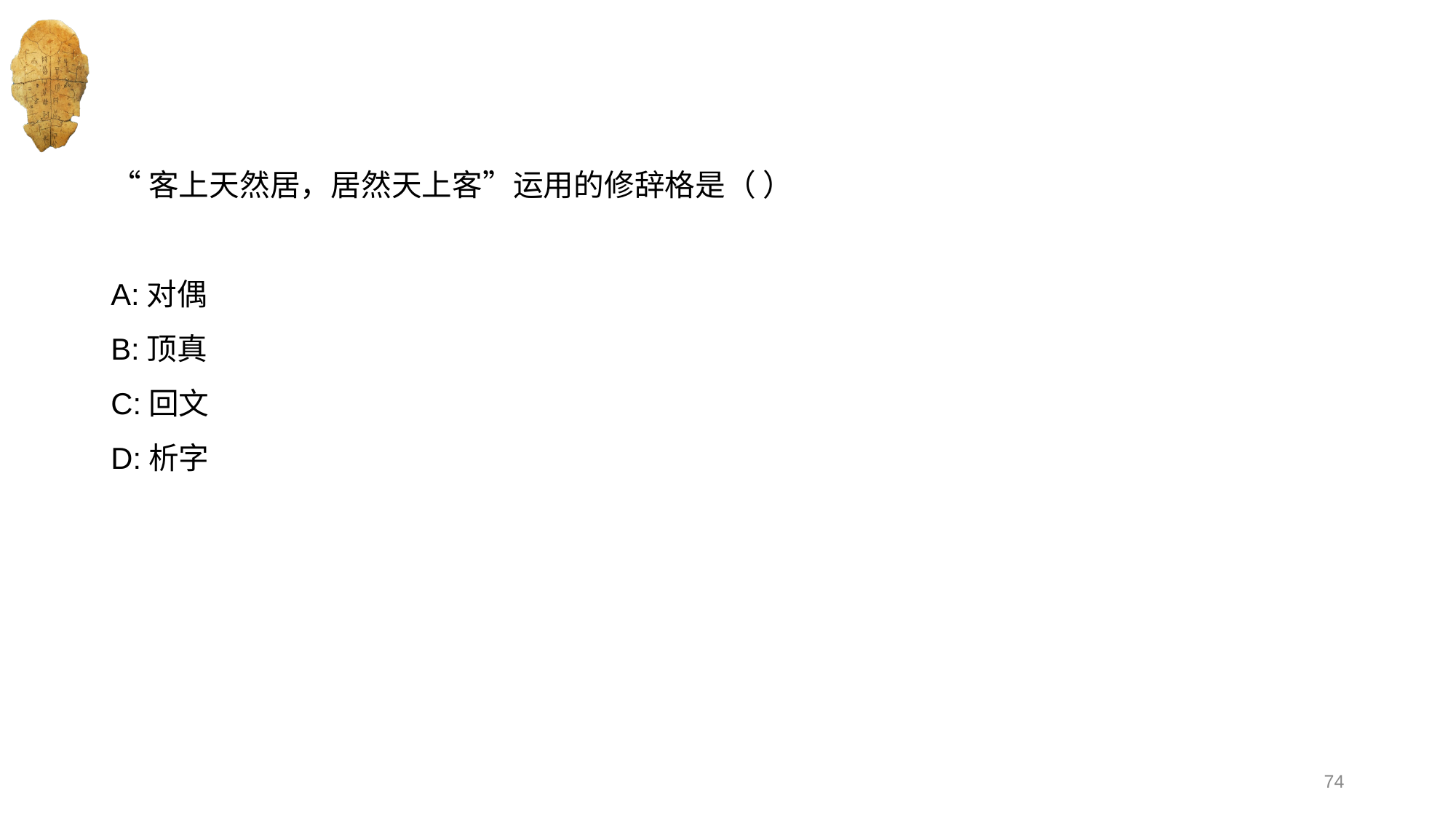

#
“客上天然居，居然天上客”运用的修辞格是（ ）

A:对偶
B:顶真
C:回文
D:析字

74